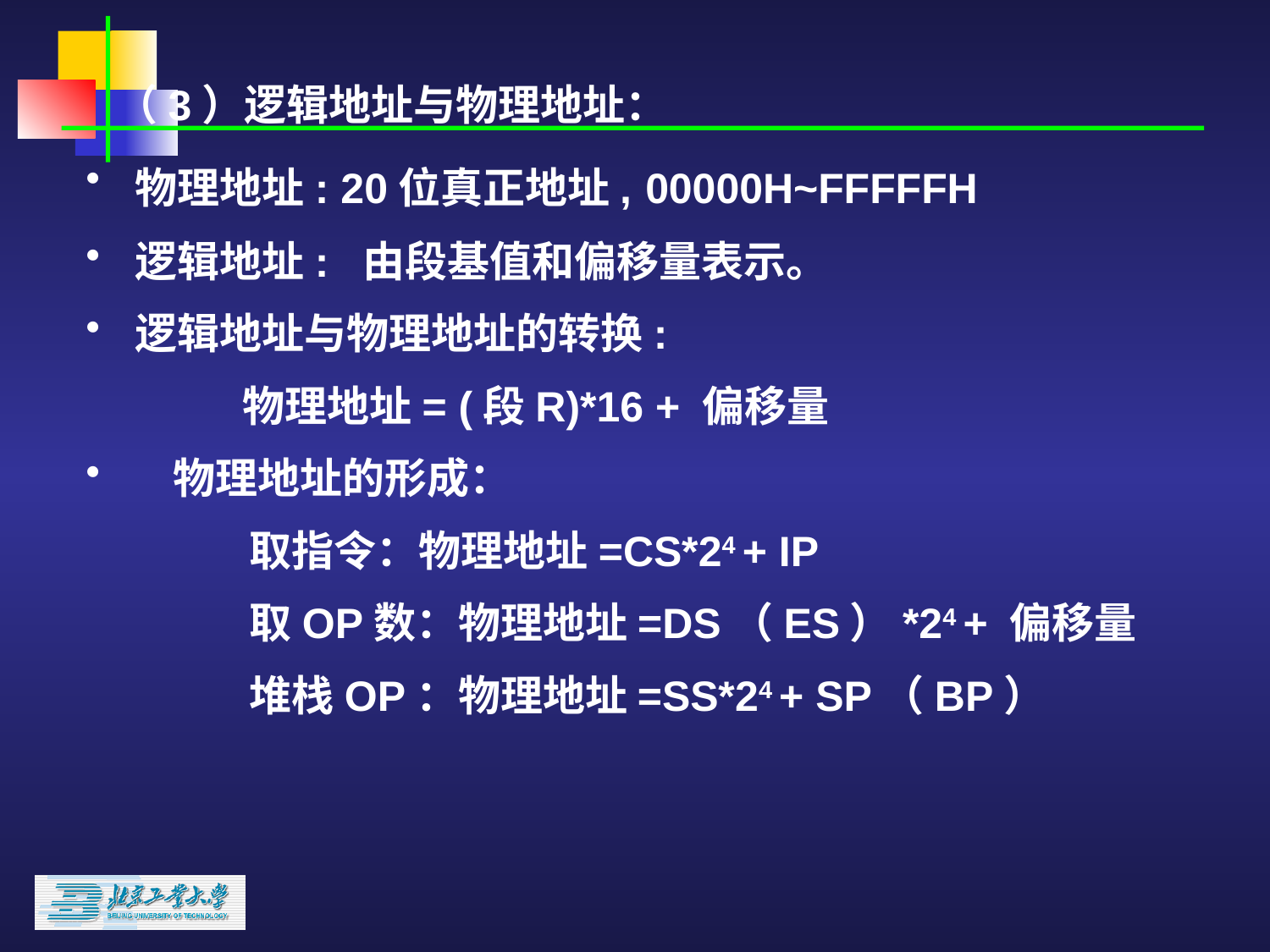

（3）逻辑地址与物理地址：
 物理地址: 20位真正地址, 00000H~FFFFFH
 逻辑地址:  由段基值和偏移量表示。
 逻辑地址与物理地址的转换:
	物理地址= (段R)*16 + 偏移量
     物理地址的形成：
             取指令：物理地址=CS*24 + IP
             取OP数：物理地址=DS（ES）*24 + 偏移量
             堆栈OP：物理地址=SS*24 + SP（BP）